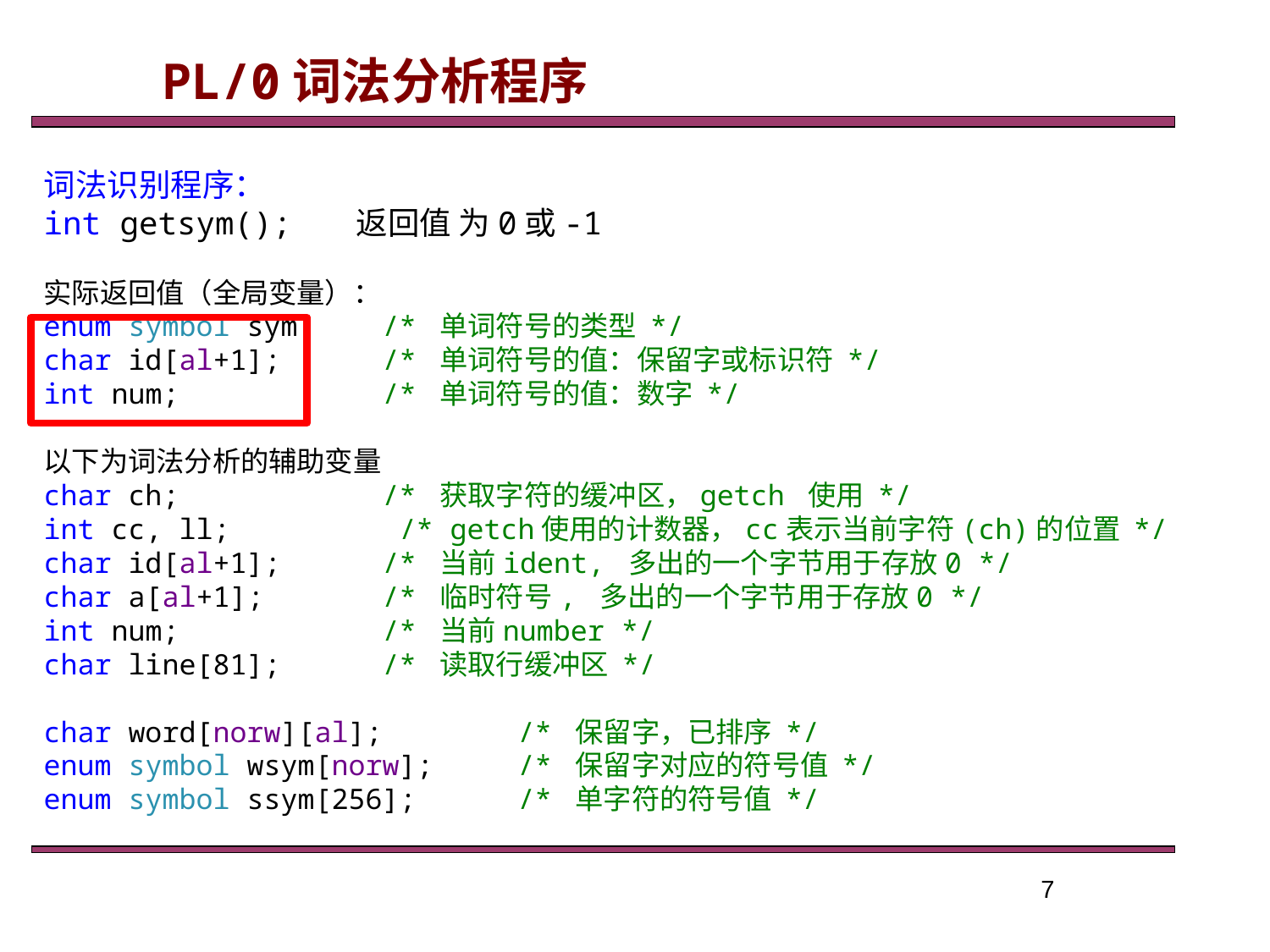

PL/0词法分析程序
词法识别程序：
int getsym();   返回值 为0或-1

实际返回值（全局变量）：
enum symbol sym;    /* 单词符号的类型 */
char id[al+1];      /* 单词符号的值：保留字或标识符 */
int num;            /* 单词符号的值：数字 */

以下为词法分析的辅助变量
char ch;            /* 获取字符的缓冲区，getch 使用 */
int cc, ll;          /* getch使用的计数器，cc表示当前字符(ch)的位置 */
char id[al+1];      /* 当前ident, 多出的一个字节用于存放0 */
char a[al+1];       /* 临时符号, 多出的一个字节用于存放0 */
int num;            /* 当前number */
char line[81];      /* 读取行缓冲区 */

char word[norw][al];        /* 保留字，已排序 */
enum symbol wsym[norw];     /* 保留字对应的符号值 */
enum symbol ssym[256];      /* 单字符的符号值 */

7